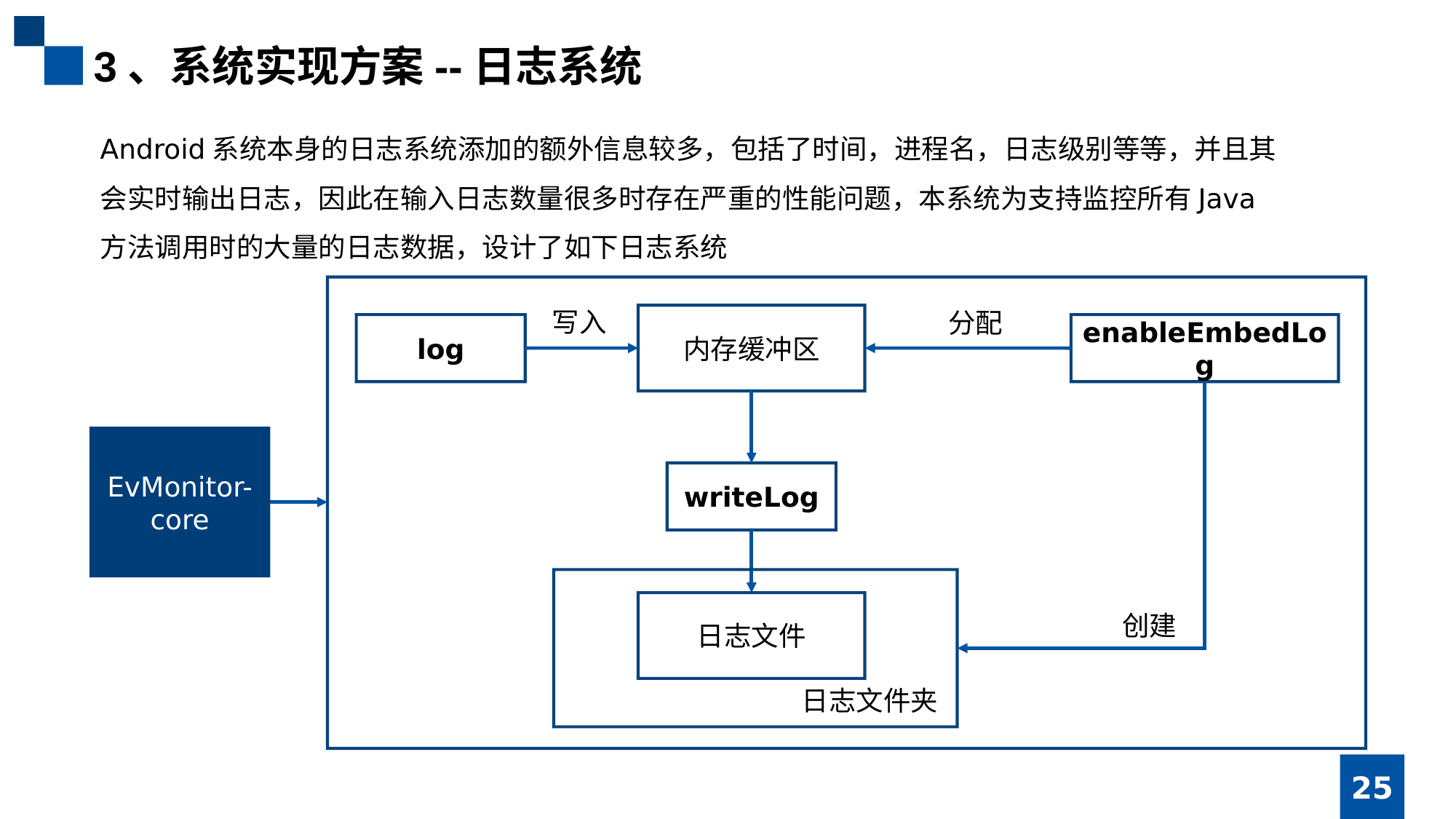

3、系统实现方案--日志系统
Android系统本身的日志系统添加的额外信息较多，包括了时间，进程名，日志级别等等，并且其会实时输出日志，因此在输入日志数量很多时存在严重的性能问题，本系统为支持监控所有Java方法调用时的大量的日志数据，设计了如下日志系统

写入
分配
内存缓冲区
log
enableEmbedLog
EvMonitor-core
writeLog

日志文件
创建
日志文件夹
25